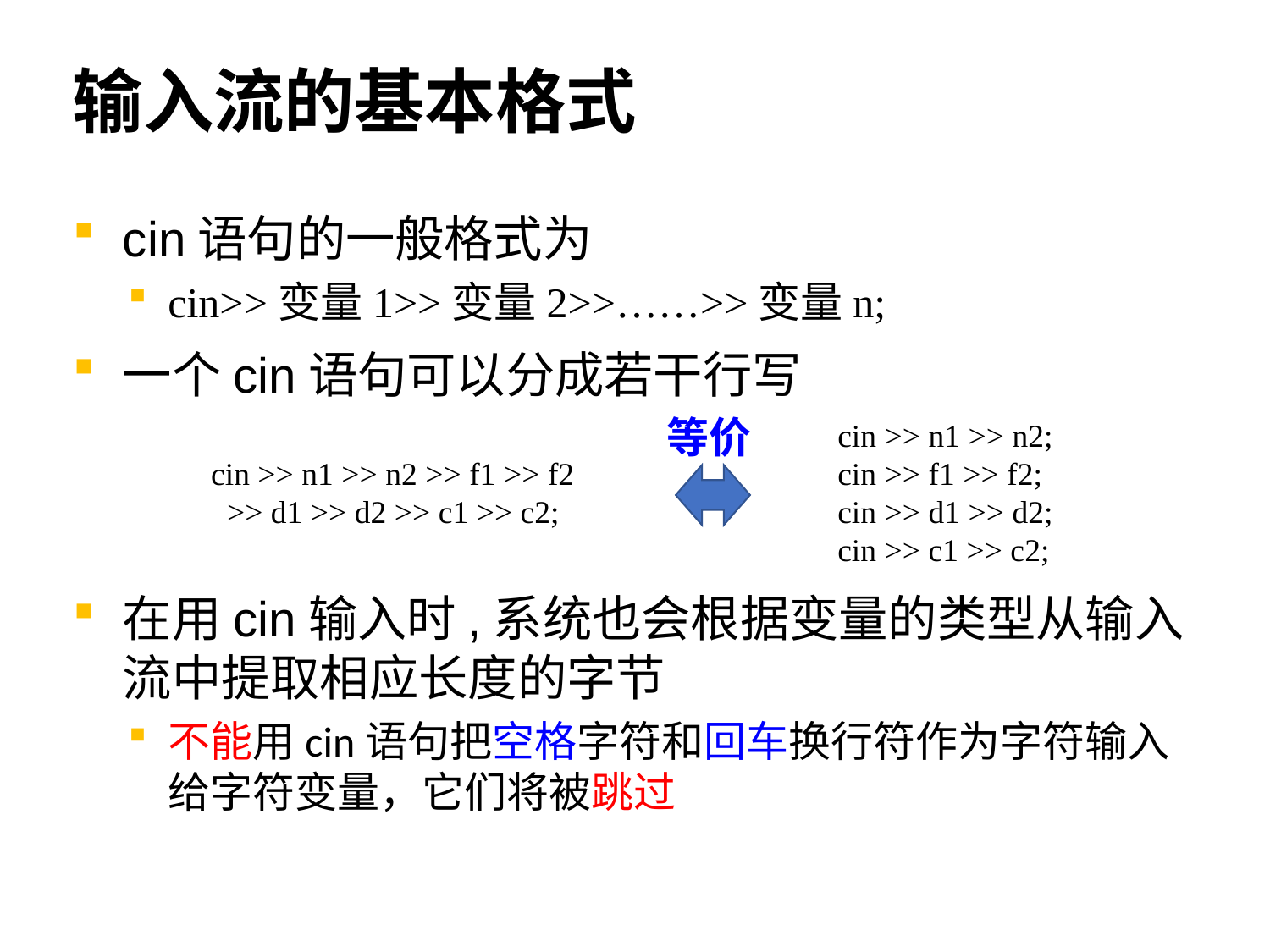

# 输入流的基本格式
cin语句的一般格式为
cin>>变量1>>变量2>>……>>变量n;
一个cin语句可以分成若干行写

在用cin输入时,系统也会根据变量的类型从输入流中提取相应长度的字节
不能用cin语句把空格字符和回车换行符作为字符输入给字符变量，它们将被跳过

等价
 cin >> n1 >> n2;
 cin >> f1 >> f2;
 cin >> d1 >> d2;
 cin >> c1 >> c2;
cin >> n1 >> n2 >> f1 >> f2
  >> d1 >> d2 >> c1 >> c2;